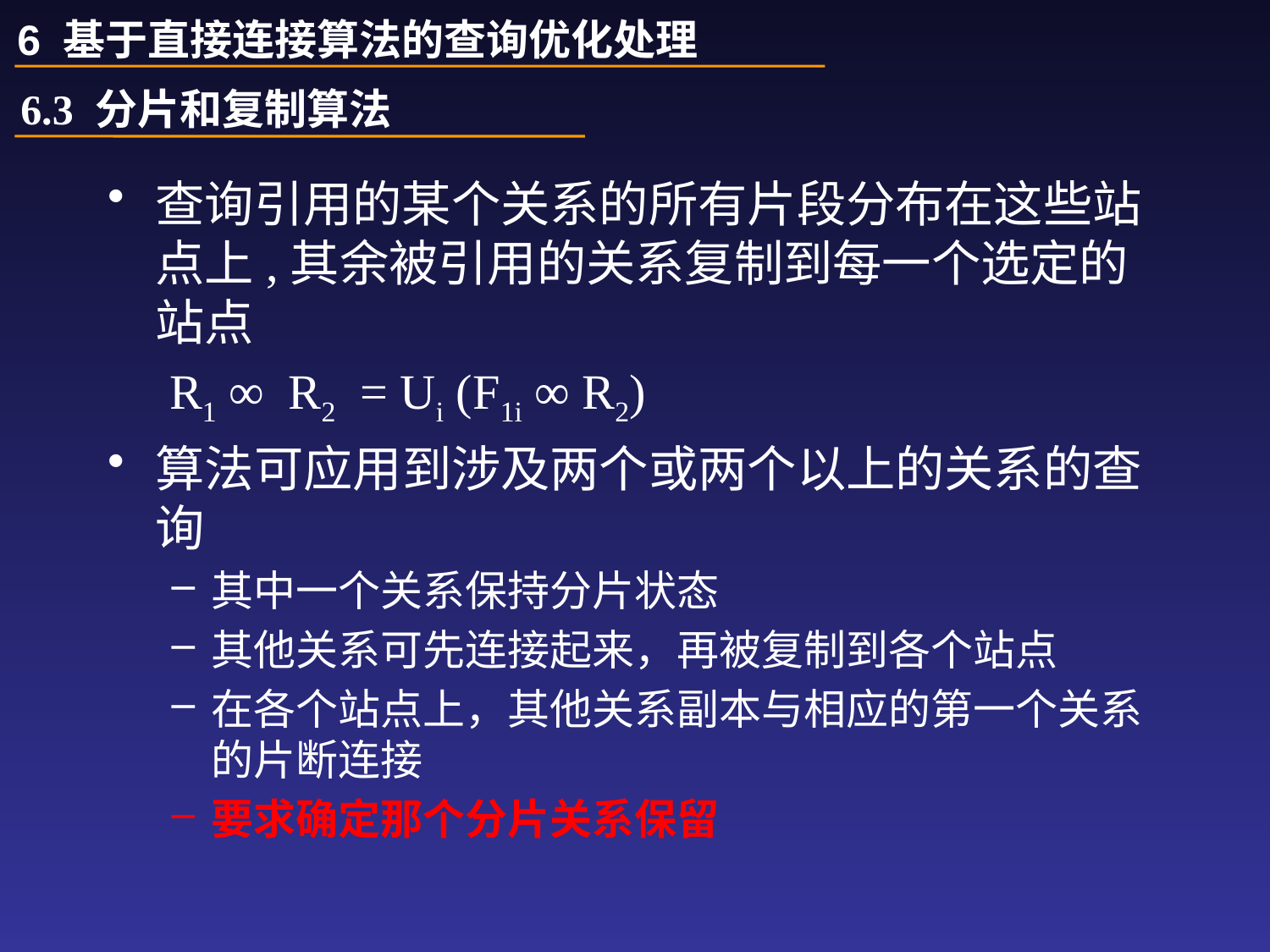

6 基于直接连接算法的查询优化处理

6.3 分片和复制算法

查询引用的某个关系的所有片段分布在这些站点上,其余被引用的关系复制到每一个选定的站点
     R1 ∞  R2  = Ui (F1i ∞ R2)
算法可应用到涉及两个或两个以上的关系的查询
其中一个关系保持分片状态
其他关系可先连接起来，再被复制到各个站点
在各个站点上，其他关系副本与相应的第一个关系的片断连接
要求确定那个分片关系保留